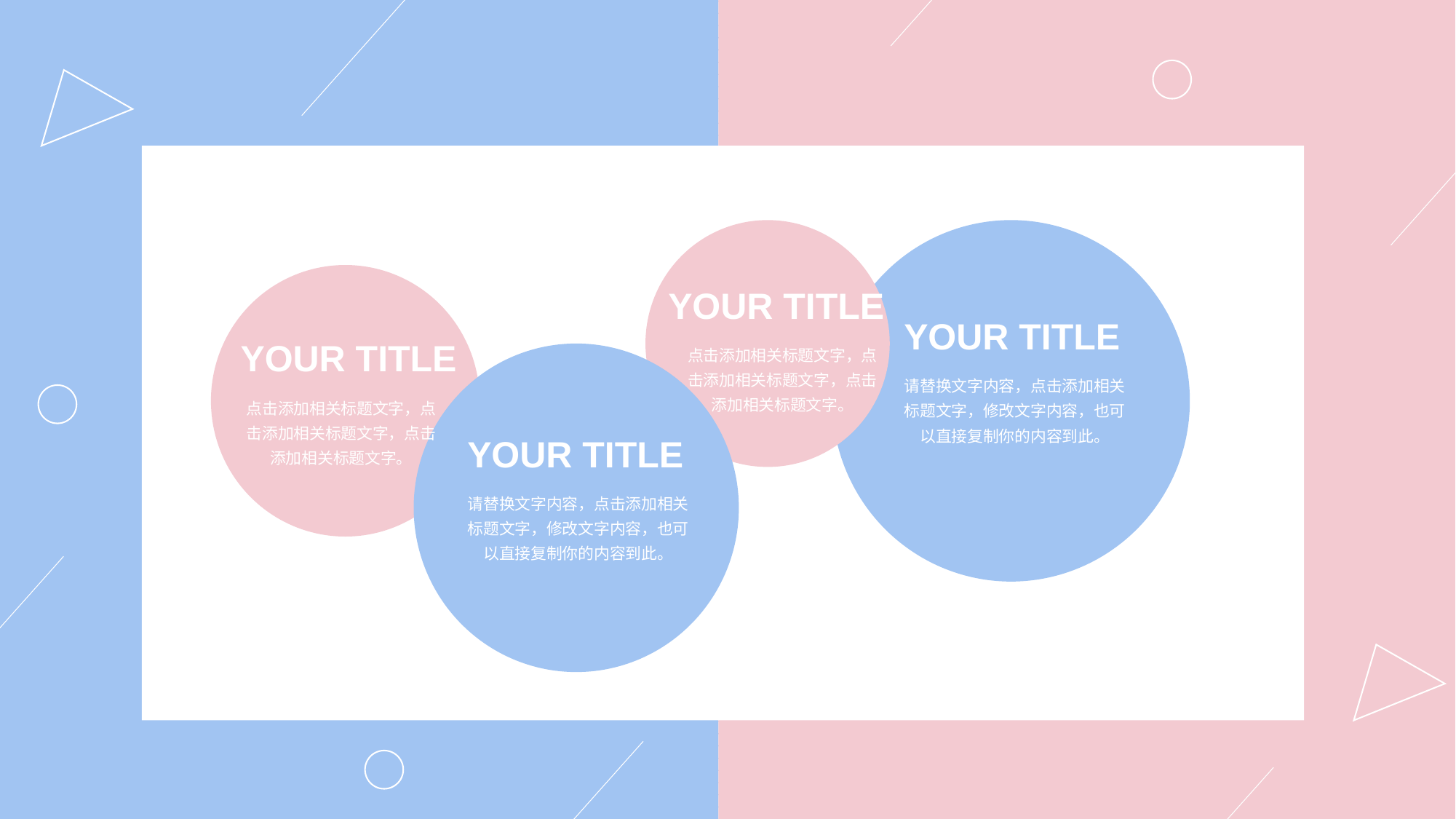

YOUR TITLE
YOUR TITLE
YOUR TITLE
点击添加相关标题文字，点击添加相关标题文字，点击添加相关标题文字。

请替换文字内容，点击添加相关标题文字，修改文字内容，也可以直接复制你的内容到此。
点击添加相关标题文字，点击添加相关标题文字，点击添加相关标题文字。
YOUR TITLE
请替换文字内容，点击添加相关标题文字，修改文字内容，也可以直接复制你的内容到此。